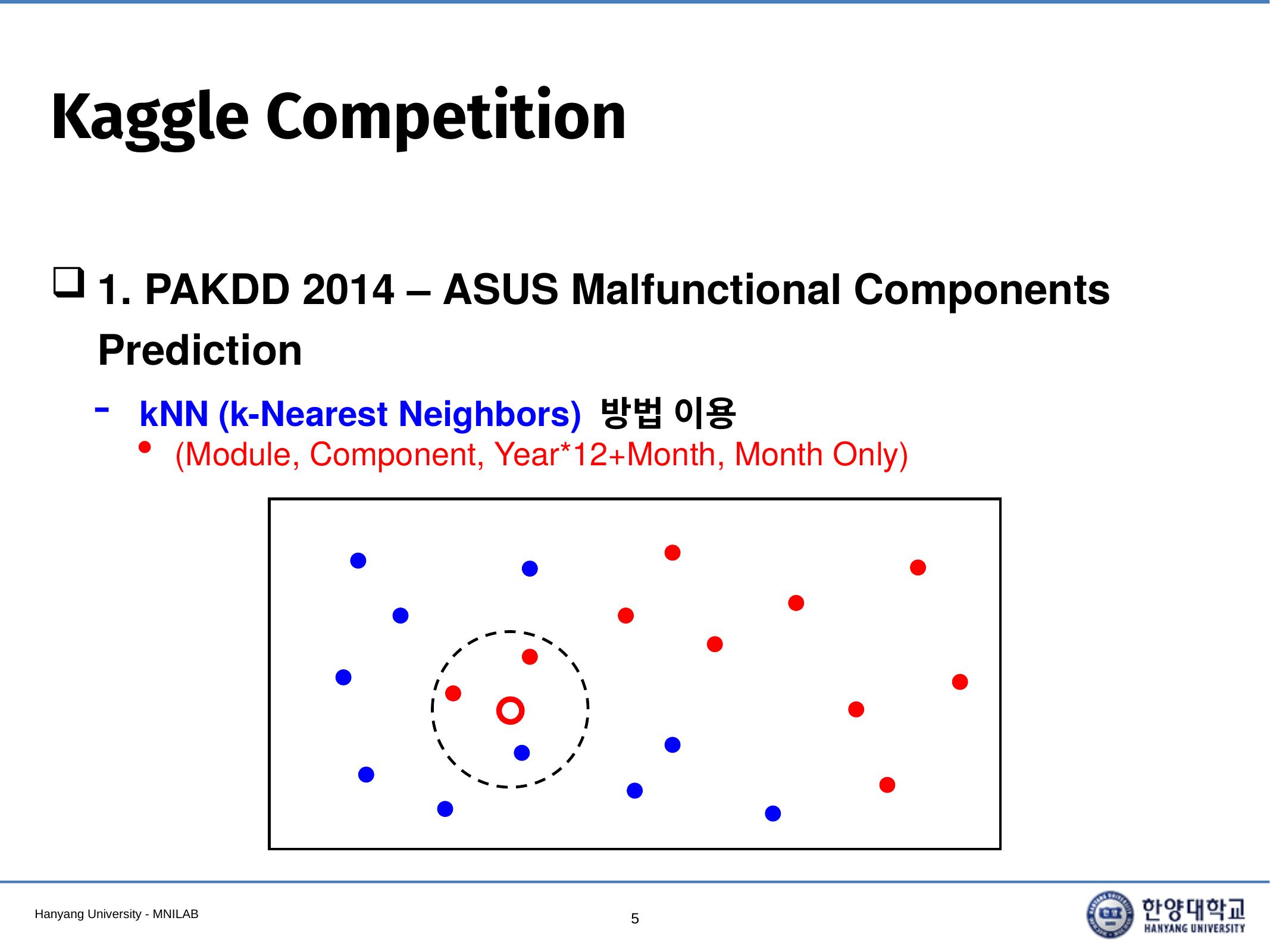

# Kaggle Competition
1. PAKDD 2014 – ASUS Malfunctional Components Prediction
kNN (k-Nearest Neighbors) 방법 이용
(Module, Component, Year*12+Month, Month Only)

5